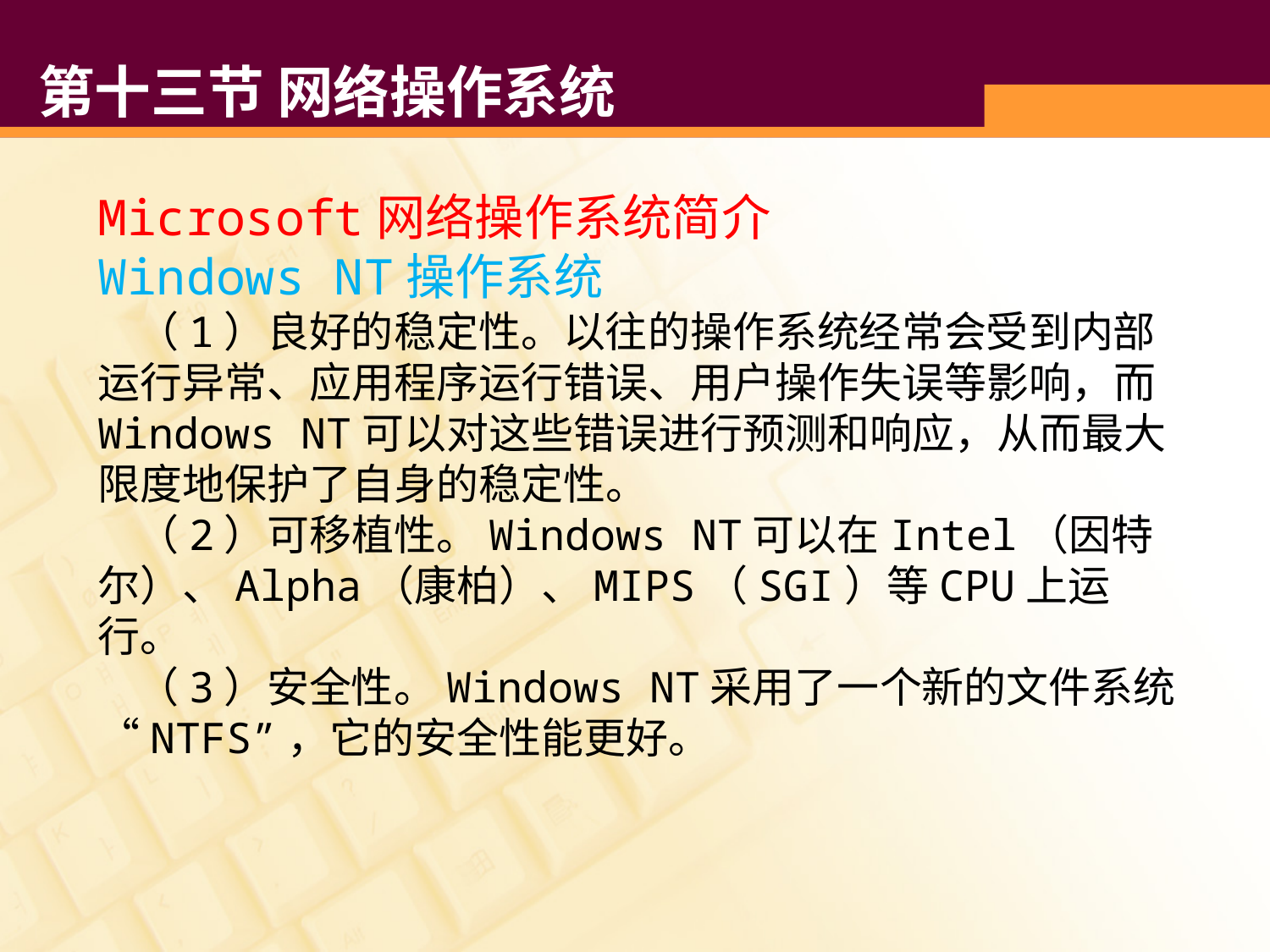

# 第十三节 网络操作系统
Microsoft网络操作系统简介
Windows NT操作系统
   （1）良好的稳定性。以往的操作系统经常会受到内部运行异常、应用程序运行错误、用户操作失误等影响，而Windows NT可以对这些错误进行预测和响应，从而最大限度地保护了自身的稳定性。
   （2）可移植性。Windows NT可以在Intel（因特尔）、Alpha（康柏）、MIPS（SGI）等CPU上运行。
   （3）安全性。Windows NT采用了一个新的文件系统“NTFS”，它的安全性能更好。